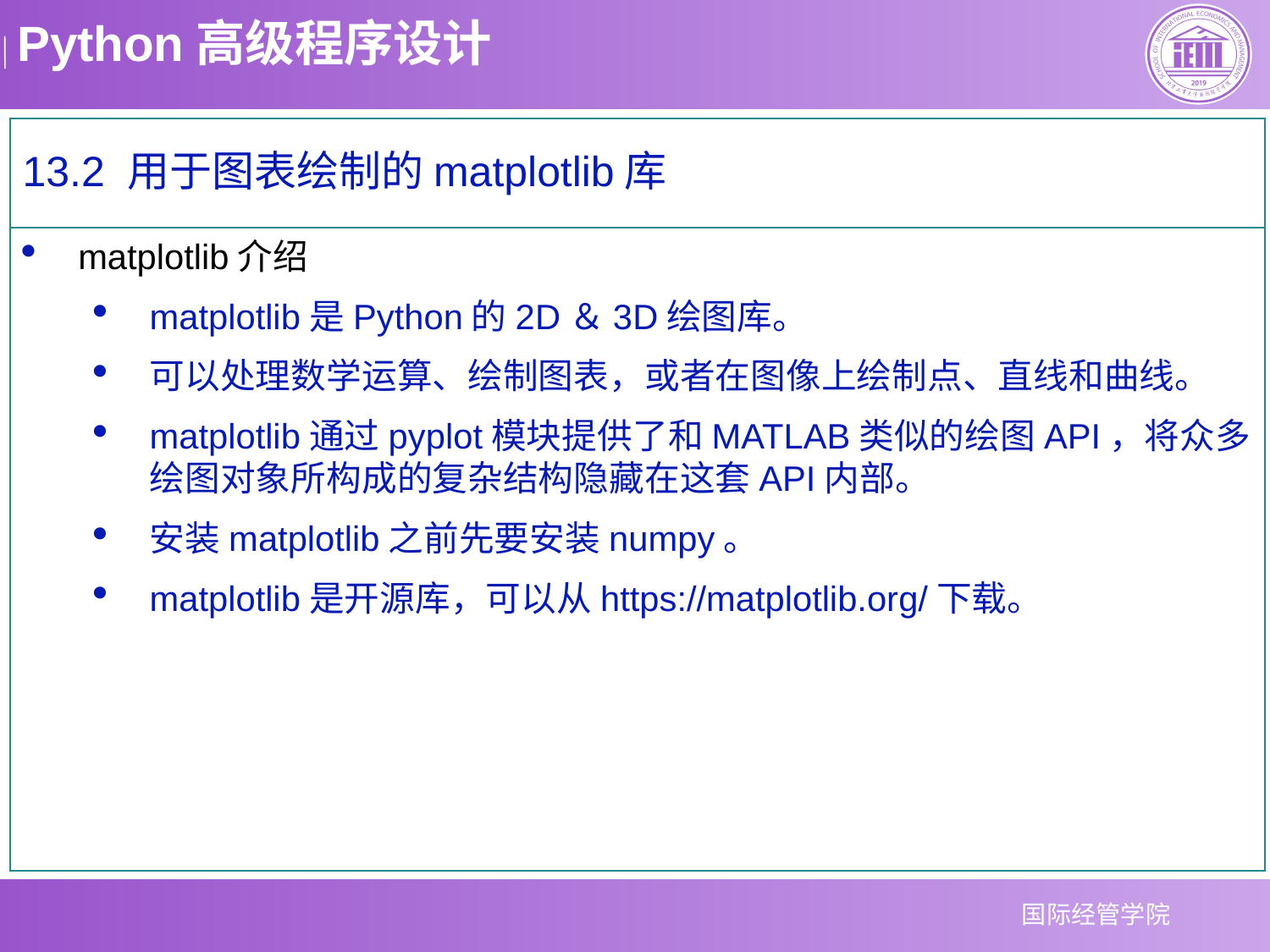

13.2 用于图表绘制的matplotlib库
matplotlib介绍
matplotlib是Python的2D＆3D绘图库。
可以处理数学运算、绘制图表，或者在图像上绘制点、直线和曲线。
matplotlib通过pyplot模块提供了和MATLAB类似的绘图API，将众多绘图对象所构成的复杂结构隐藏在这套API内部。
安装matplotlib之前先要安装numpy。
matplotlib是开源库，可以从https://matplotlib.org/下载。